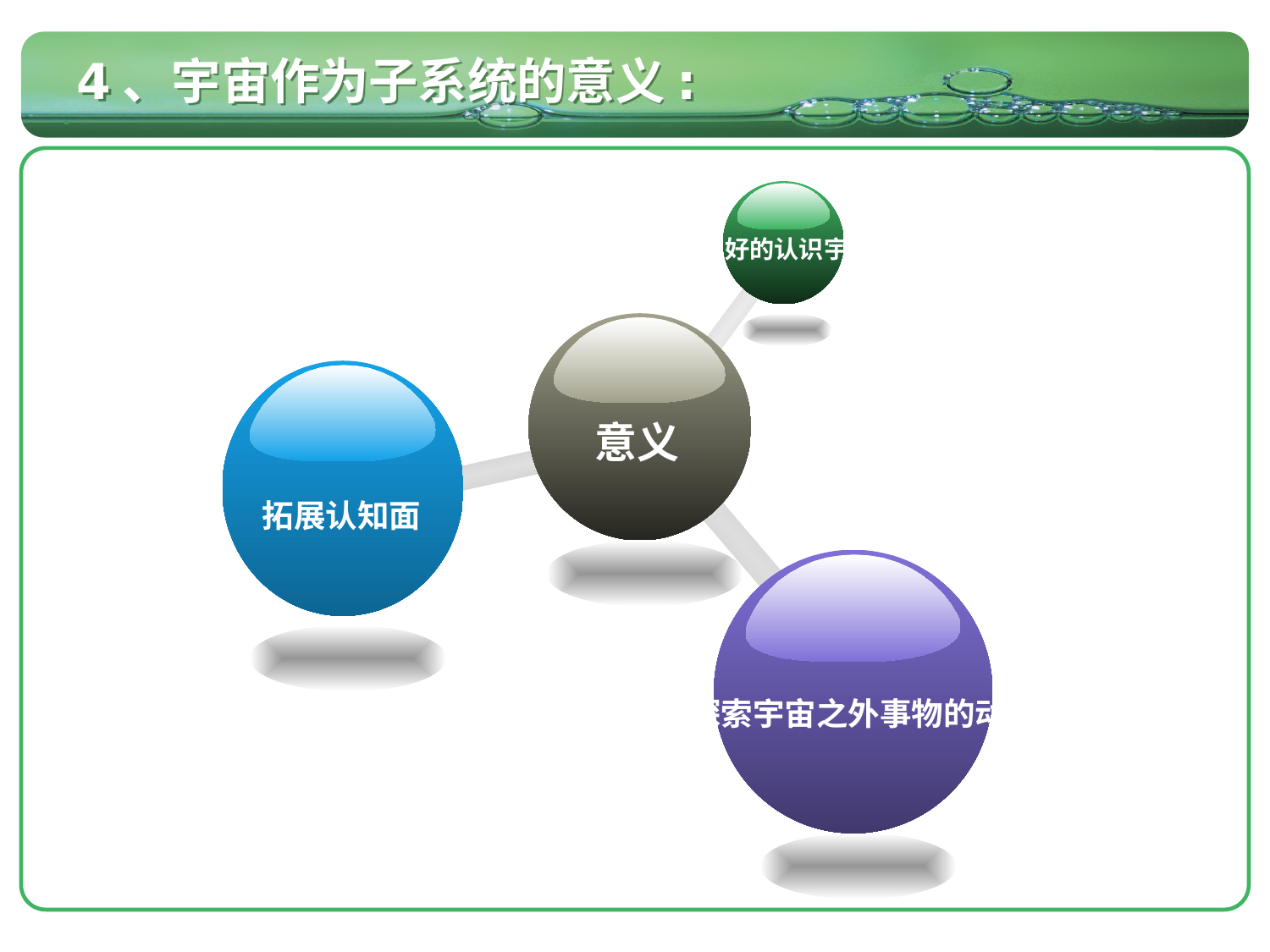

# 4、宇宙作为子系统的意义:

更好的认识宇宙

意义

拓展认知面

探索宇宙之外事物的动力